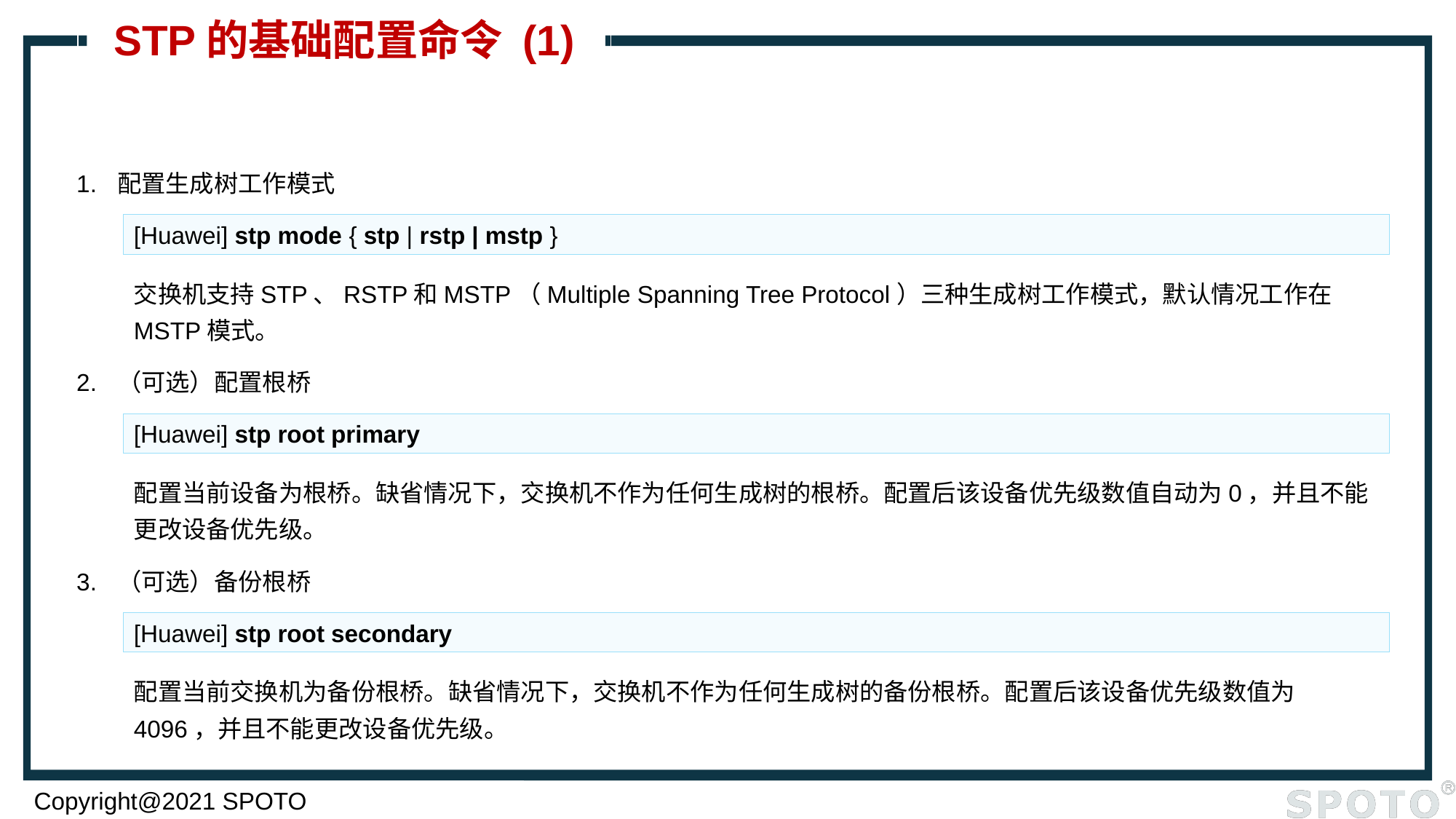

# STP的基础配置命令 (1)
配置生成树工作模式
[Huawei] stp mode { stp | rstp | mstp }
交换机支持STP、RSTP和MSTP（Multiple Spanning Tree Protocol）三种生成树工作模式，默认情况工作在MSTP模式。
（可选）配置根桥
[Huawei] stp root primary
配置当前设备为根桥。缺省情况下，交换机不作为任何生成树的根桥。配置后该设备优先级数值自动为0，并且不能更改设备优先级。
（可选）备份根桥
[Huawei] stp root secondary
配置当前交换机为备份根桥。缺省情况下，交换机不作为任何生成树的备份根桥。配置后该设备优先级数值为4096，并且不能更改设备优先级。